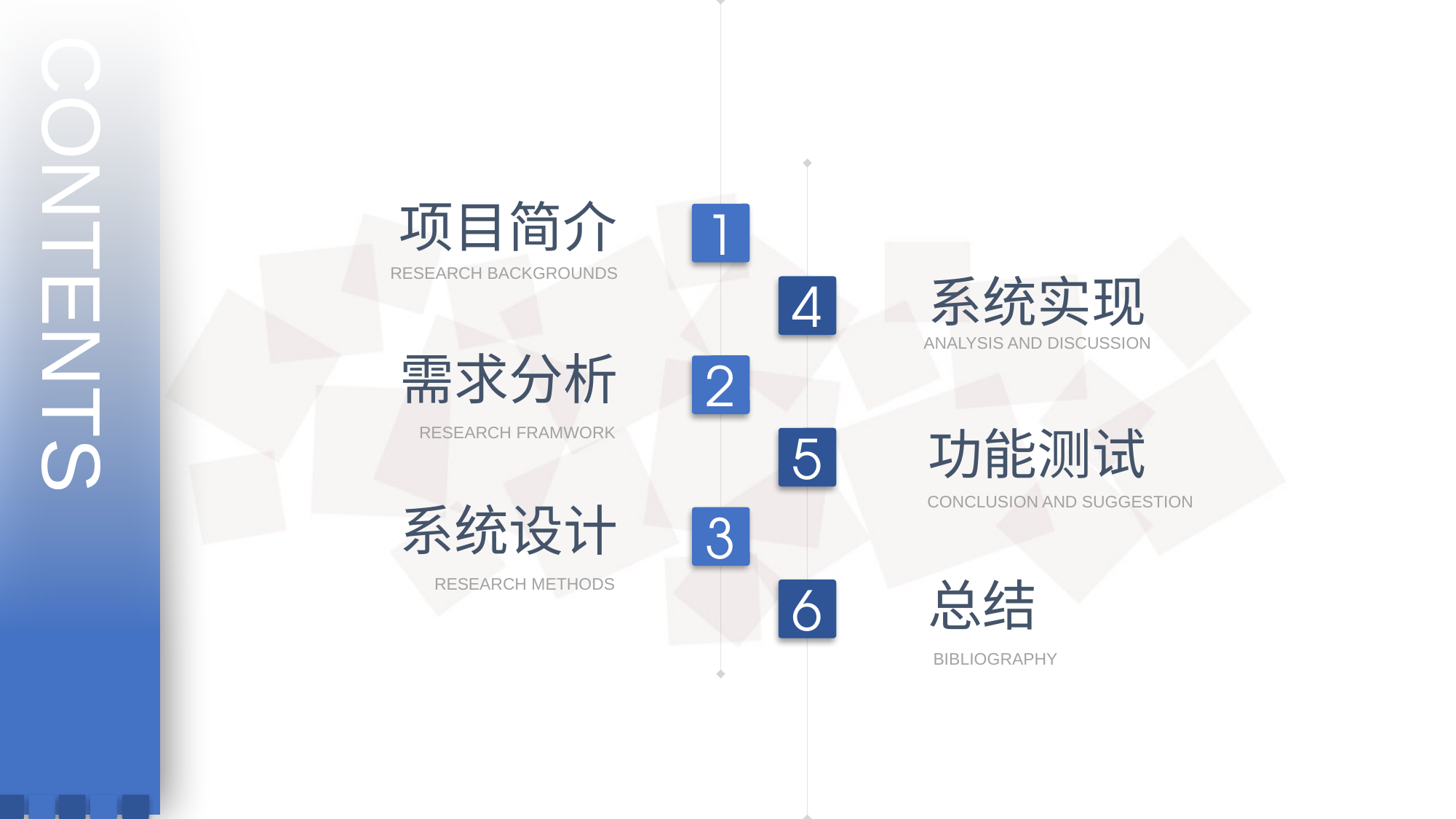

CONTENTS
项目简介
1
RESEARCH BACKGROUNDS
系统实现
4

ANALYSIS AND DISCUSSION
需求分析
2
功能测试
RESEARCH FRAMWORK
5
CONCLUSION AND SUGGESTION
系统设计
3
总结
RESEARCH METHODS
6
BIBLIOGRAPHY